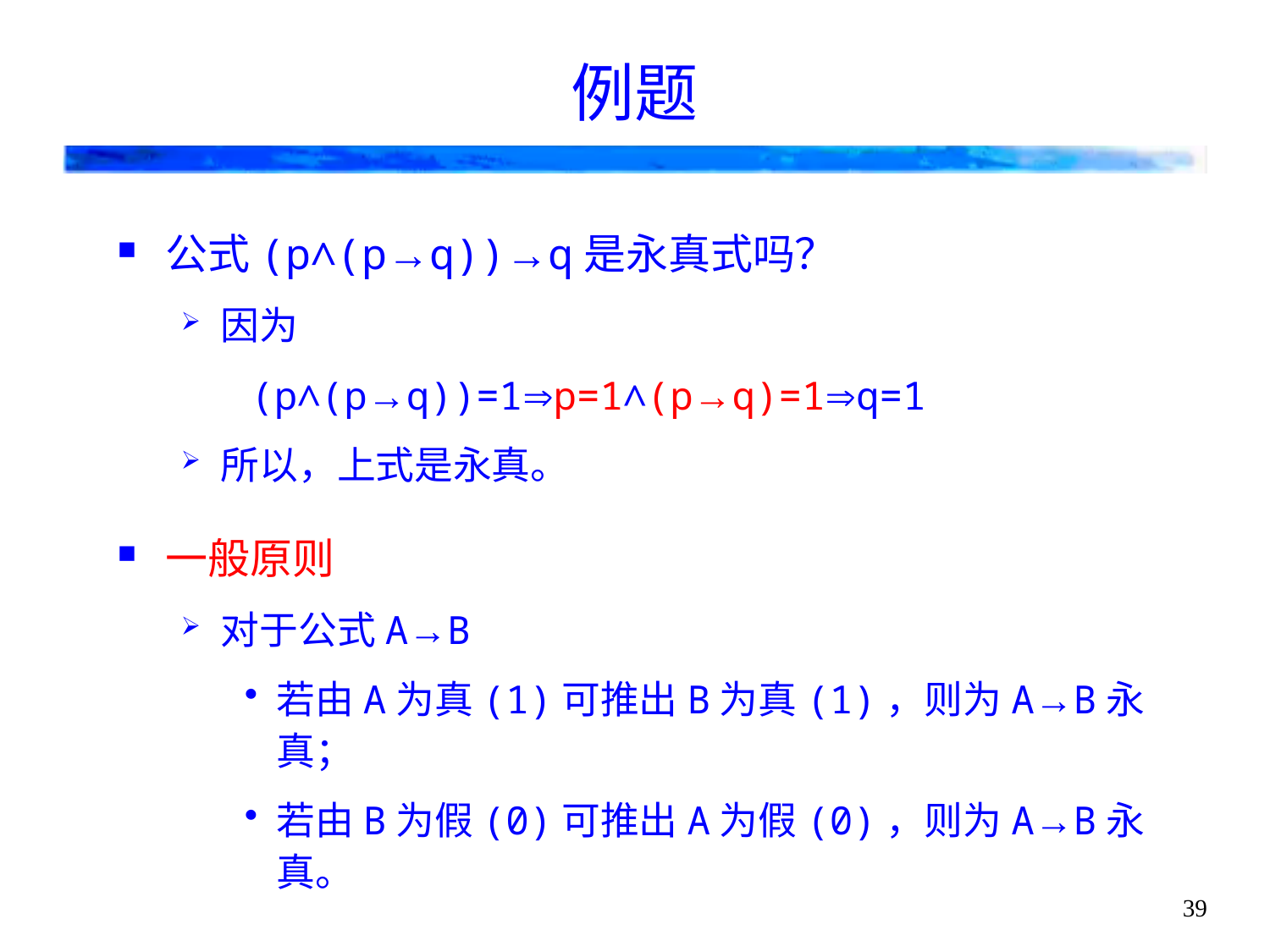

# 例题
公式(p∧(p→q))→q是永真式吗？
因为
(p∧(p→q))=1⇒p=1∧(p→q)=1⇒q=1
所以，上式是永真。
一般原则
对于公式A→B
若由A为真(1)可推出B为真(1)，则为A→B永真；
若由B为假(0)可推出A为假(0)，则为A→B永真。
39